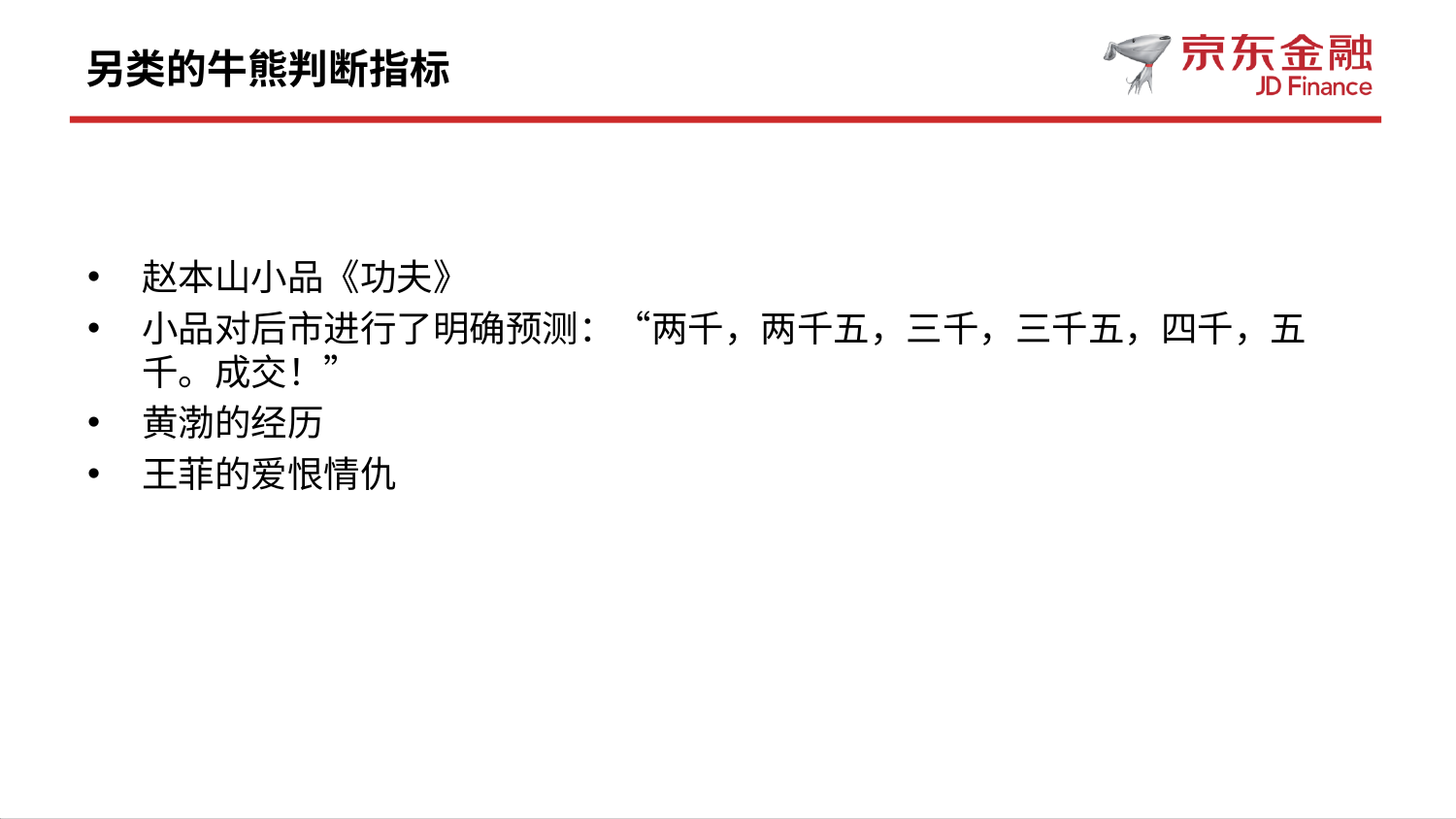

# 另类的牛熊判断指标
赵本山小品《功夫》
小品对后市进行了明确预测：“两千，两千五，三千，三千五，四千，五千。成交！”
黄渤的经历
王菲的爱恨情仇